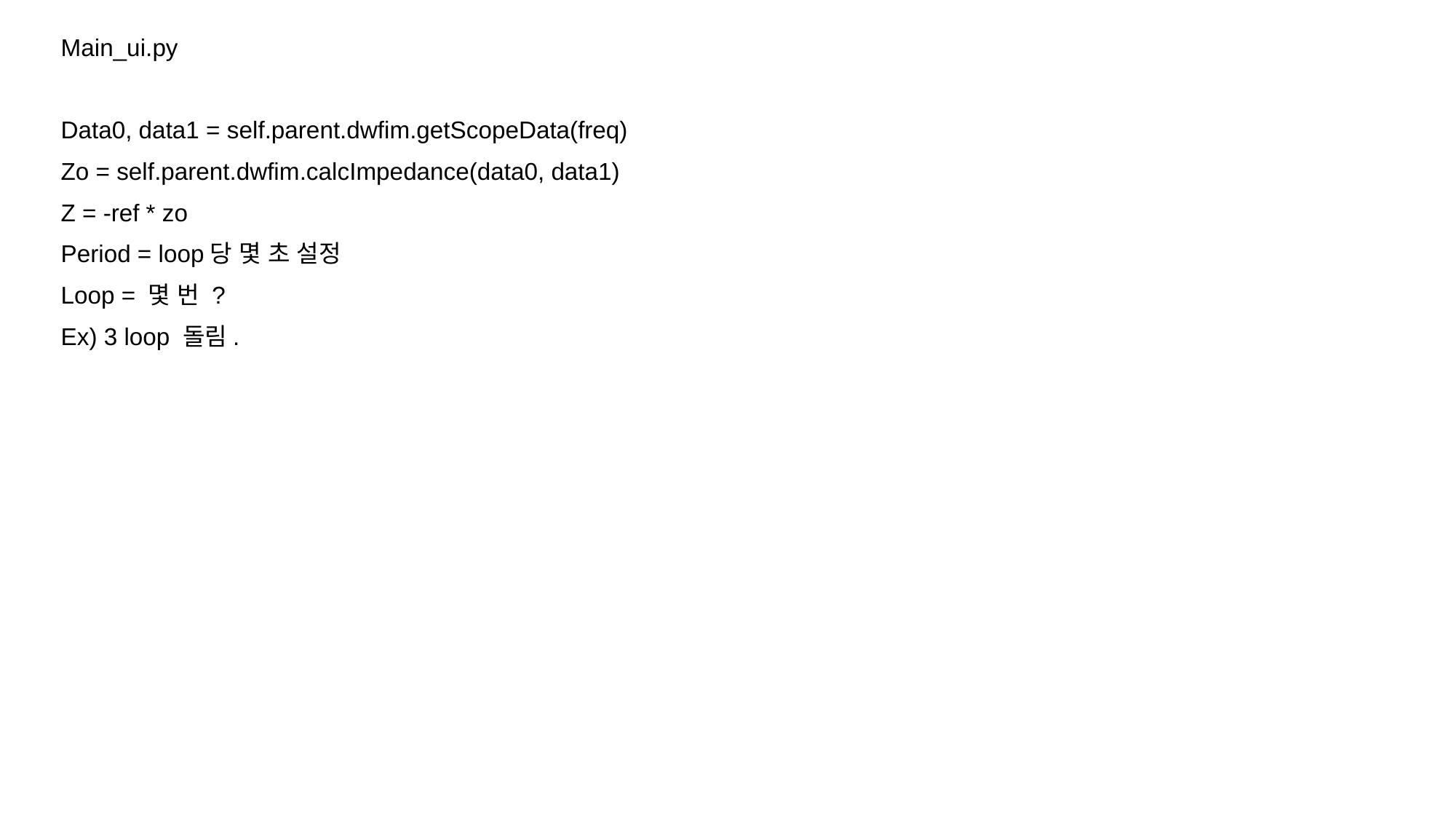

Main_ui.py

Data0, data1 = self.parent.dwfim.getScopeData(freq)
Zo = self.parent.dwfim.calcImpedance(data0, data1)
Z = -ref * zo
Period = loop당 몇 초 설정
Loop = 몇 번 ?
Ex) 3 loop 돌림.